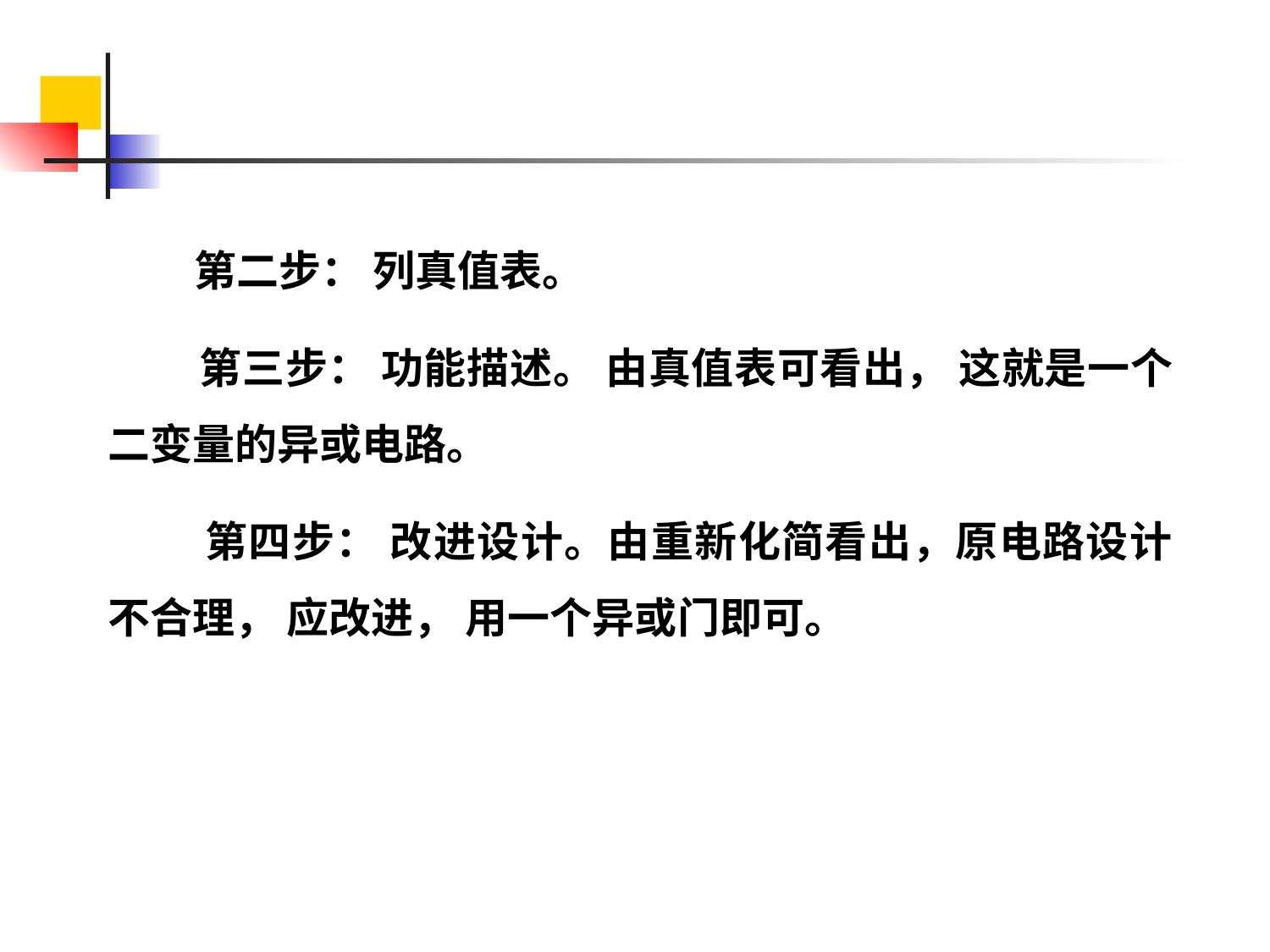

第二步： 列真值表。
        第三步： 功能描述。 由真值表可看出， 这就是一个二变量的异或电路。
        第四步： 改进设计。由重新化简看出，原电路设计不合理， 应改进， 用一个异或门即可。